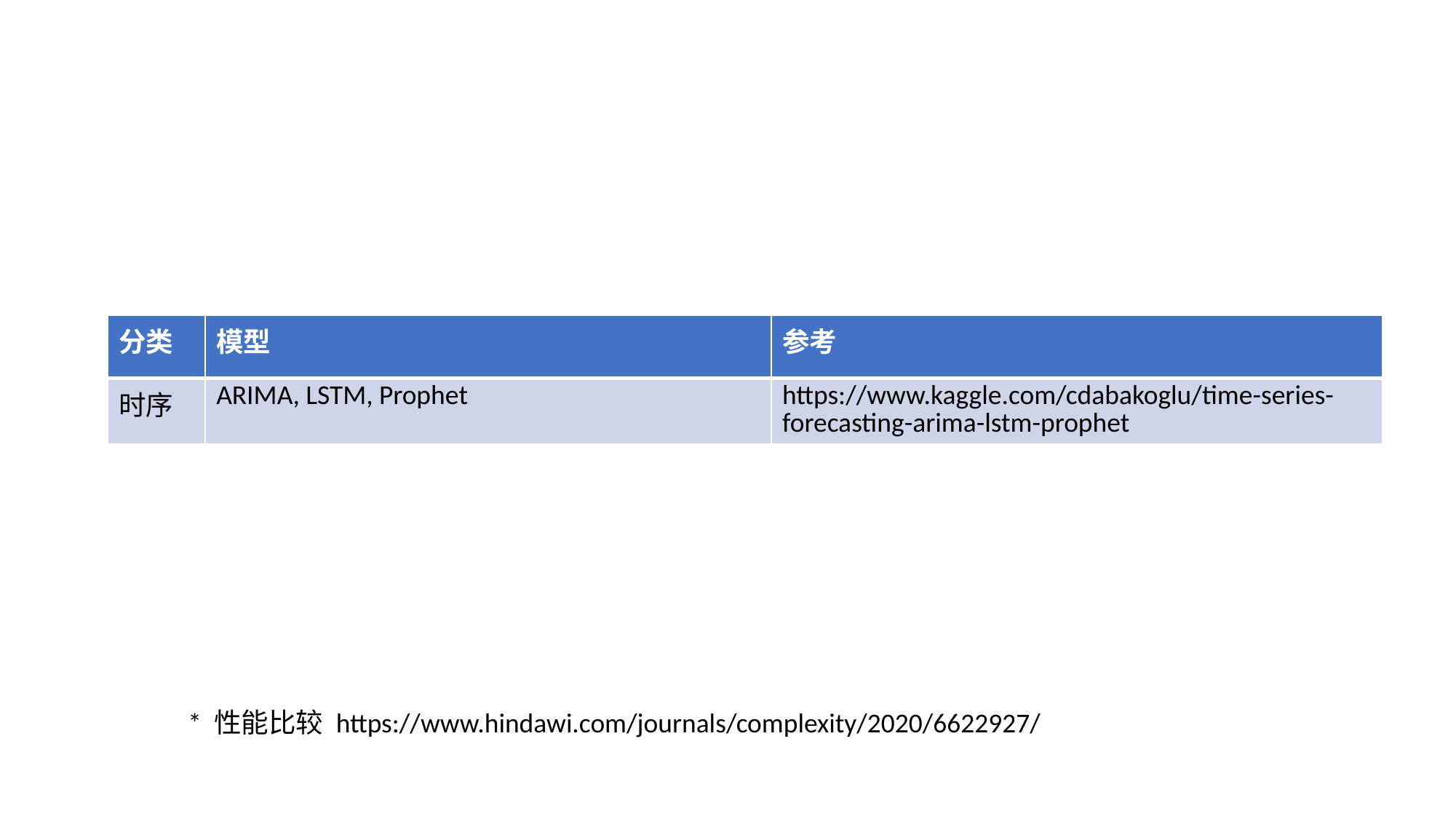

| 分类 | 模型 | 参考 |
| --- | --- | --- |
| 时序 | ARIMA, LSTM, Prophet | https://www.kaggle.com/cdabakoglu/time-series-forecasting-arima-lstm-prophet |
* 性能比较 https://www.hindawi.com/journals/complexity/2020/6622927/